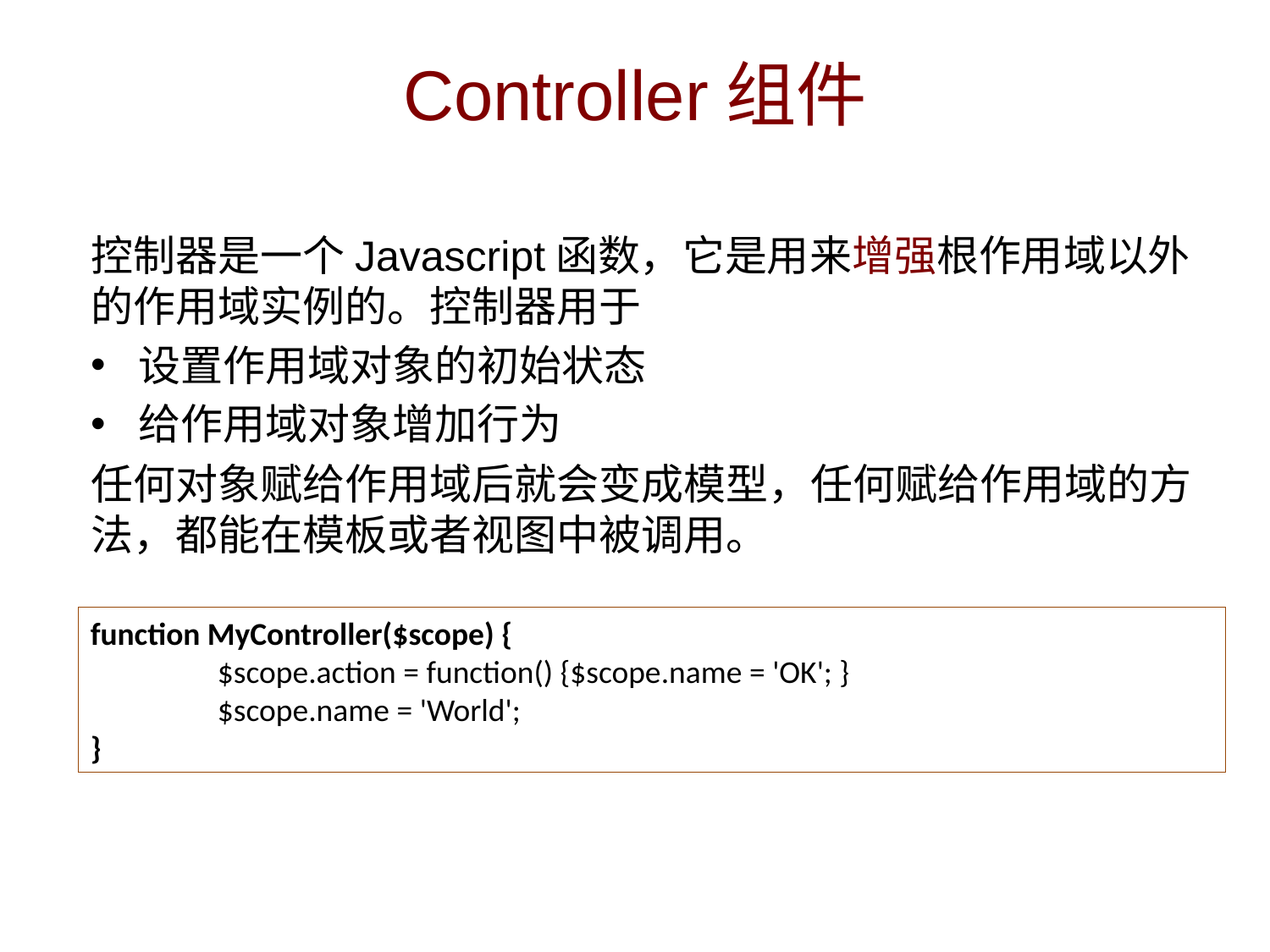

Controller组件
控制器是一个Javascript函数，它是用来增强根作用域以外的作用域实例的。控制器用于
设置作用域对象的初始状态
给作用域对象增加行为
任何对象赋给作用域后就会变成模型，任何赋给作用域的方法，都能在模板或者视图中被调用。
function MyController($scope) {
	$scope.action = function() {$scope.name = 'OK'; }
	$scope.name = 'World';
}